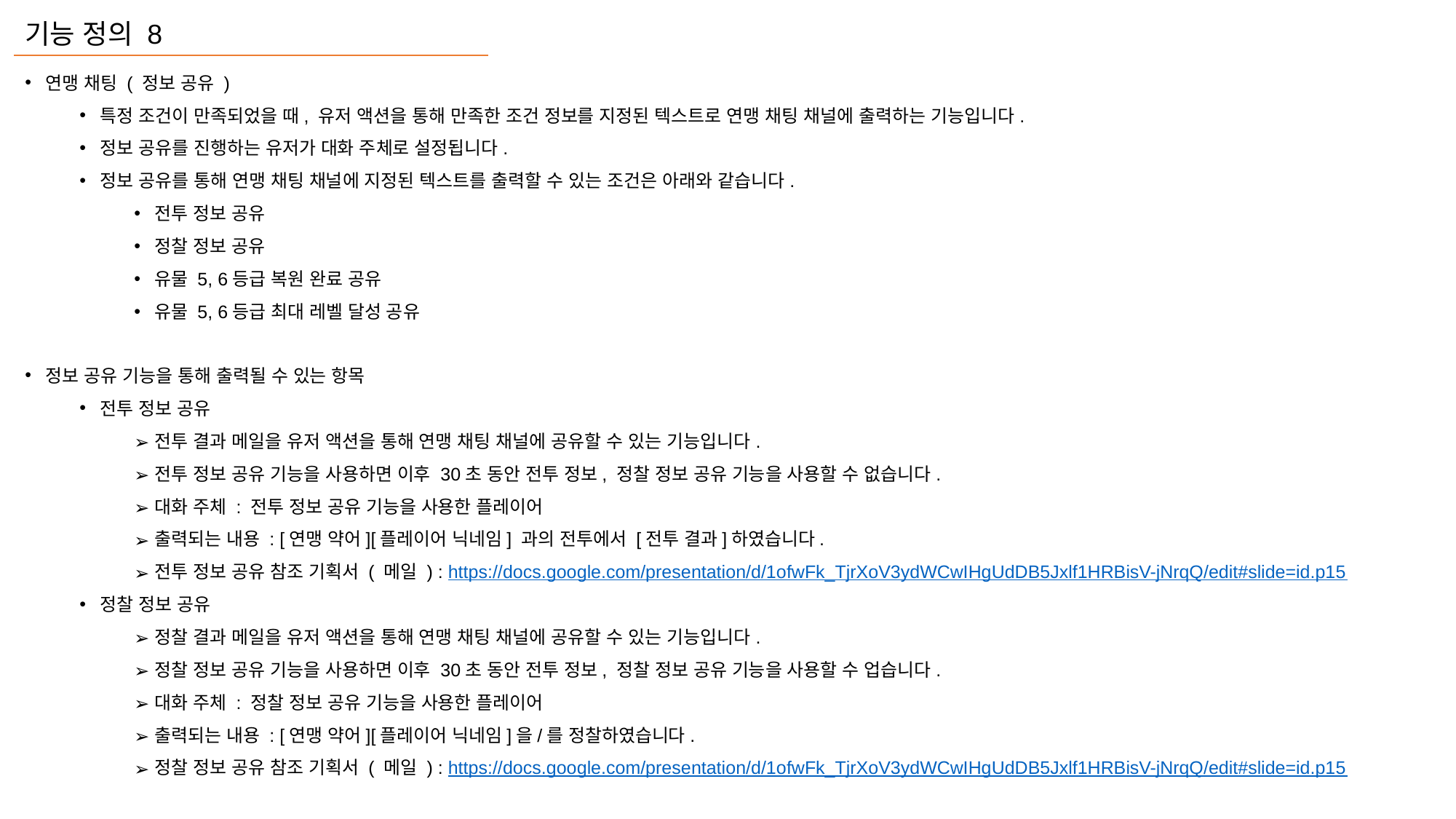

기능 정의 8
연맹 채팅 ( 정보 공유 )
특정 조건이 만족되었을 때, 유저 액션을 통해 만족한 조건 정보를 지정된 텍스트로 연맹 채팅 채널에 출력하는 기능입니다.
정보 공유를 진행하는 유저가 대화 주체로 설정됩니다.
정보 공유를 통해 연맹 채팅 채널에 지정된 텍스트를 출력할 수 있는 조건은 아래와 같습니다.
전투 정보 공유
정찰 정보 공유
유물 5, 6등급 복원 완료 공유
유물 5, 6등급 최대 레벨 달성 공유
정보 공유 기능을 통해 출력될 수 있는 항목
전투 정보 공유
전투 결과 메일을 유저 액션을 통해 연맹 채팅 채널에 공유할 수 있는 기능입니다.
전투 정보 공유 기능을 사용하면 이후 30초 동안 전투 정보, 정찰 정보 공유 기능을 사용할 수 없습니다.
대화 주체 : 전투 정보 공유 기능을 사용한 플레이어
출력되는 내용 : [연맹 약어][플레이어 닉네임] 과의 전투에서 [전투 결과]하였습니다.
전투 정보 공유 참조 기획서 ( 메일 ) : https://docs.google.com/presentation/d/1ofwFk_TjrXoV3ydWCwIHgUdDB5Jxlf1HRBisV-jNrqQ/edit#slide=id.p15
정찰 정보 공유
정찰 결과 메일을 유저 액션을 통해 연맹 채팅 채널에 공유할 수 있는 기능입니다.
정찰 정보 공유 기능을 사용하면 이후 30초 동안 전투 정보, 정찰 정보 공유 기능을 사용할 수 업습니다.
대화 주체 : 정찰 정보 공유 기능을 사용한 플레이어
출력되는 내용 : [연맹 약어][플레이어 닉네임]을/를 정찰하였습니다.
정찰 정보 공유 참조 기획서 ( 메일 ) : https://docs.google.com/presentation/d/1ofwFk_TjrXoV3ydWCwIHgUdDB5Jxlf1HRBisV-jNrqQ/edit#slide=id.p15